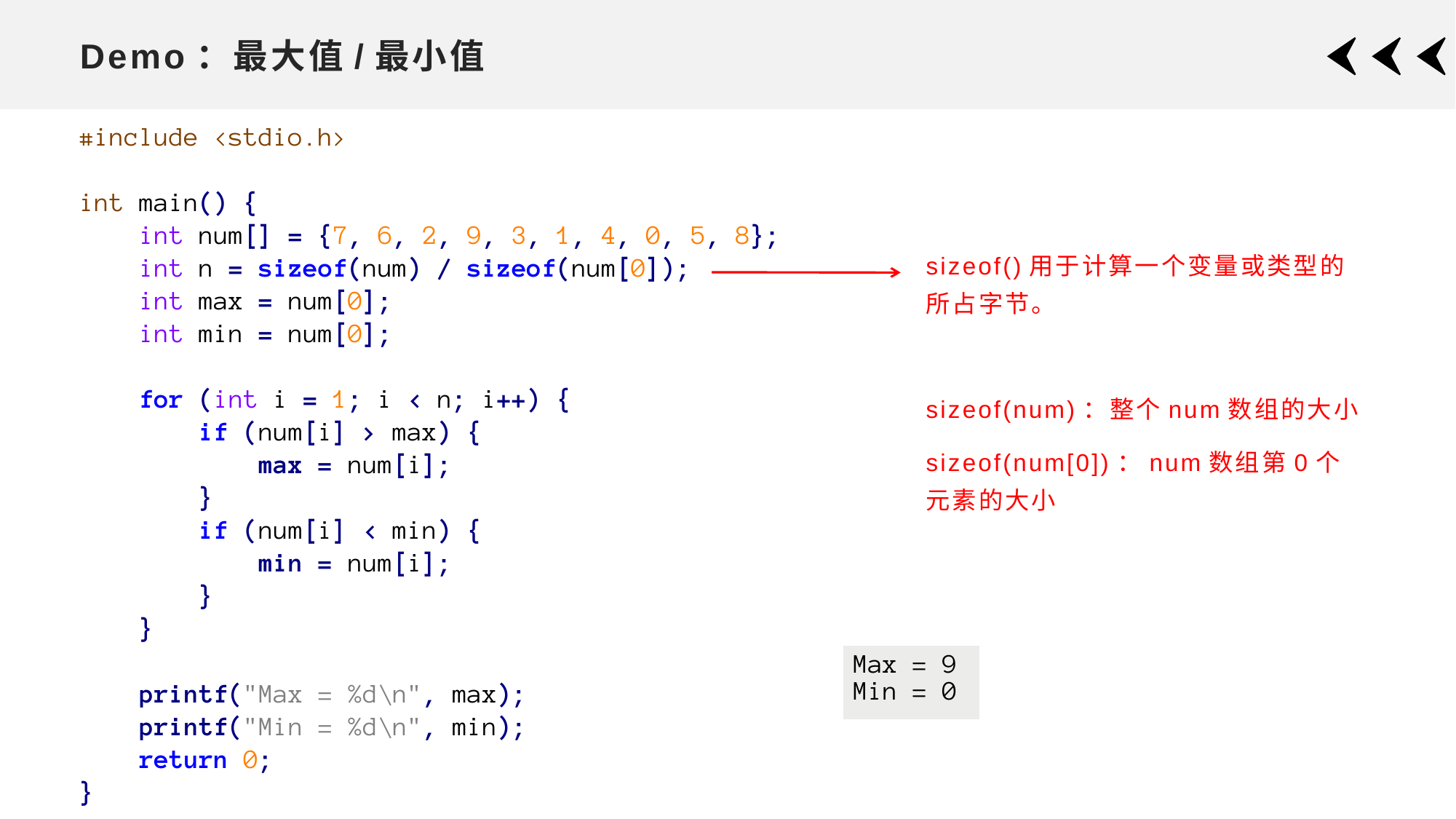

# Demo：最大值/最小值
#include <stdio.h> int main() {    int num[] = {7, 6, 2, 9, 3, 1, 4, 0, 5, 8};    int n = sizeof(num) / sizeof(num[0]);    int max = num[0];    int min = num[0];     for (int i = 1; i < n; i++) {        if (num[i] > max) {            max = num[i];        }        if (num[i] < min) {            min = num[i];        }    }        printf("Max = %d\n", max);    printf("Min = %d\n", min);    return 0;}
sizeof()用于计算一个变量或类型的所占字节。

sizeof(num)：整个num数组的大小
sizeof(num[0])：num数组第0个元素的大小

| Max = 9 Min = 0 |
| --- |